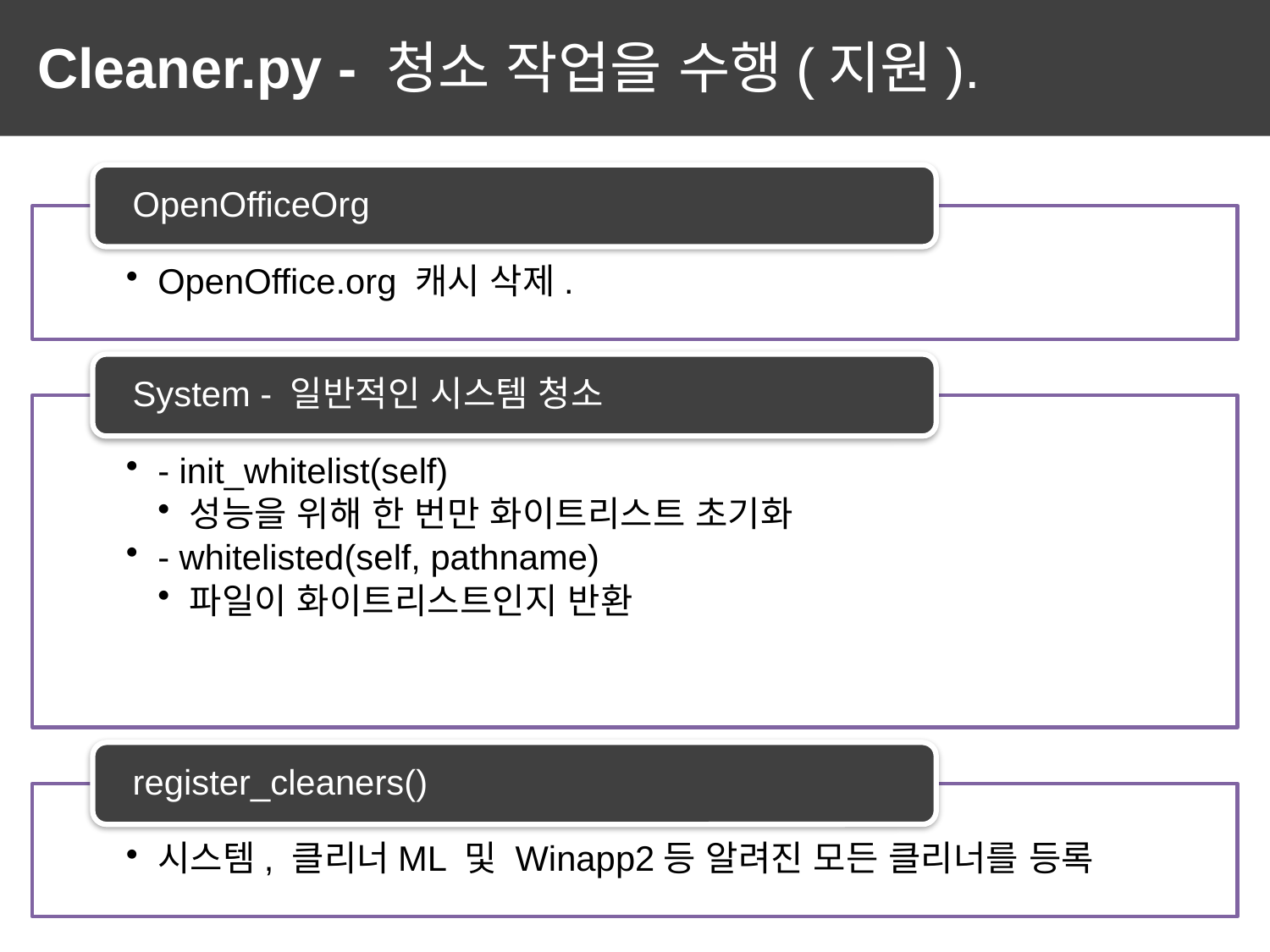

Cleaner.py - 청소 작업을 수행(지원).
OpenOffice.org 캐시 삭제.
OpenOfficeOrg
- init_whitelist(self)
성능을 위해 한 번만 화이트리스트 초기화
- whitelisted(self, pathname)
파일이 화이트리스트인지 반환
System - 일반적인 시스템 청소
시스템, 클리너ML 및 Winapp2등 알려진 모든 클리너를 등록
register_cleaners()